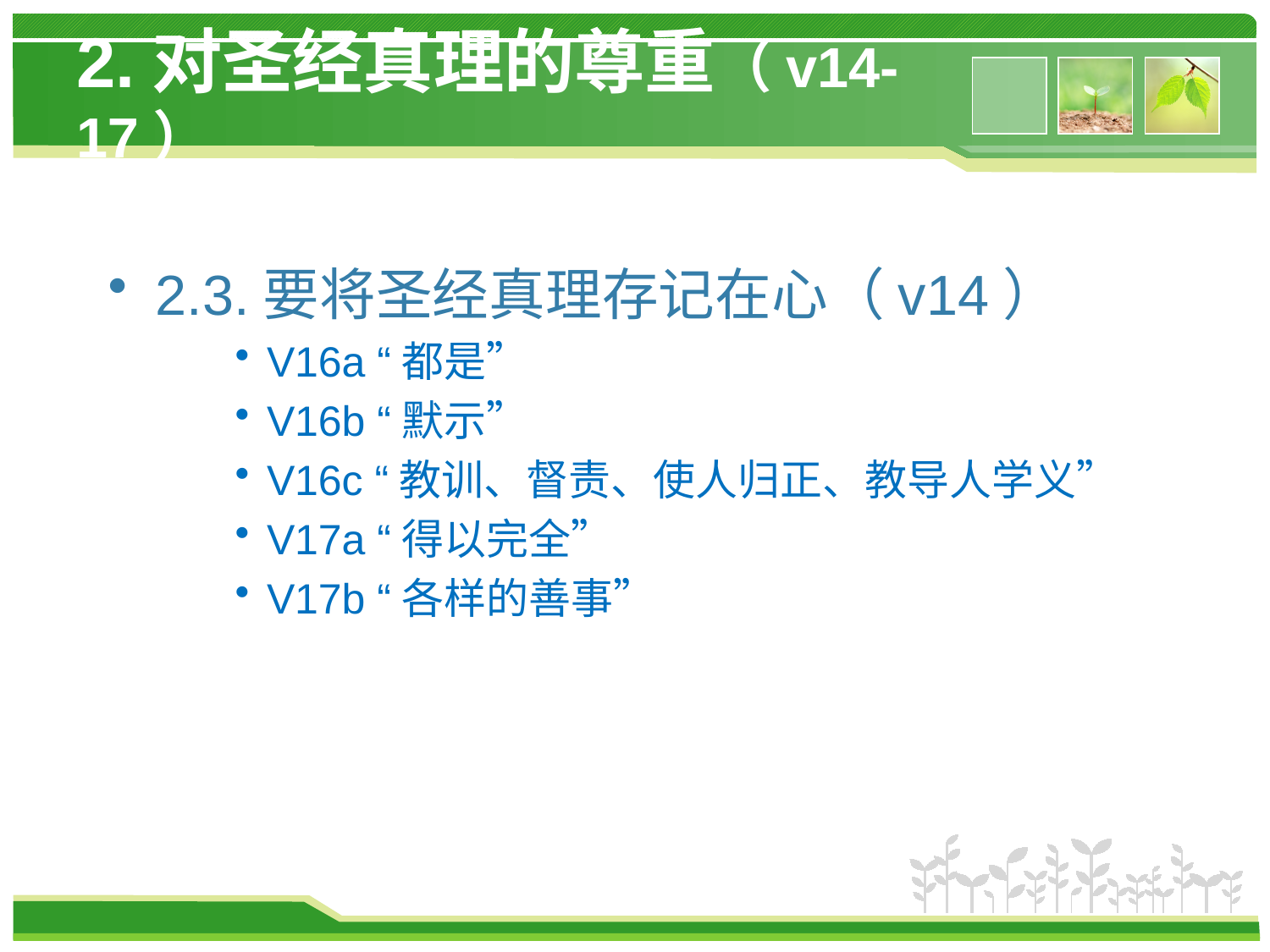

# 2.对圣经真理的尊重（v14-17）
2.3.要将圣经真理存记在心（v14）
V16a “都是”
V16b “默示”
V16c “教训、督责、使人归正、教导人学义”
V17a “得以完全”
V17b “各样的善事”